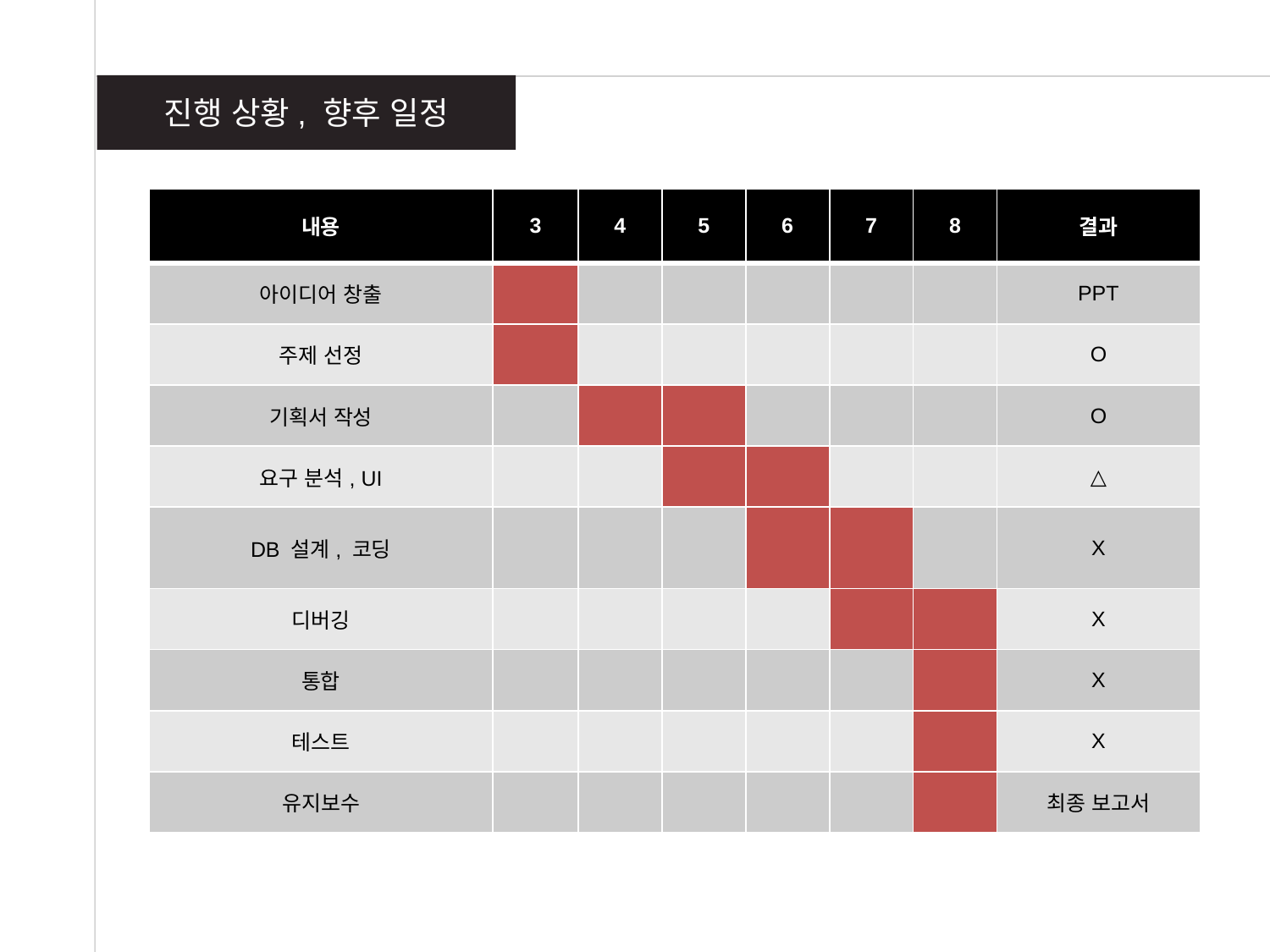

진행 상황, 향후 일정
| 내용 | 3 | 4 | 5 | 6 | 7 | 8 | 결과 |
| --- | --- | --- | --- | --- | --- | --- | --- |
| 아이디어 창출 |  |  |  |  |  |  | PPT |
| 주제 선정 |  |  |  |  |  |  | O |
| 기획서 작성 |  |  |  |  |  |  | O |
| 요구 분석, UI |  |  |  |  |  |  | △ |
| DB 설계, 코딩 |  |  |  |  |  |  | X |
| 디버깅 |  |  |  |  |  |  | X |
| 통합 |  |  |  |  |  |  | X |
| 테스트 |  |  |  |  |  |  | X |
| 유지보수 |  |  |  |  |  |  | 최종 보고서 |